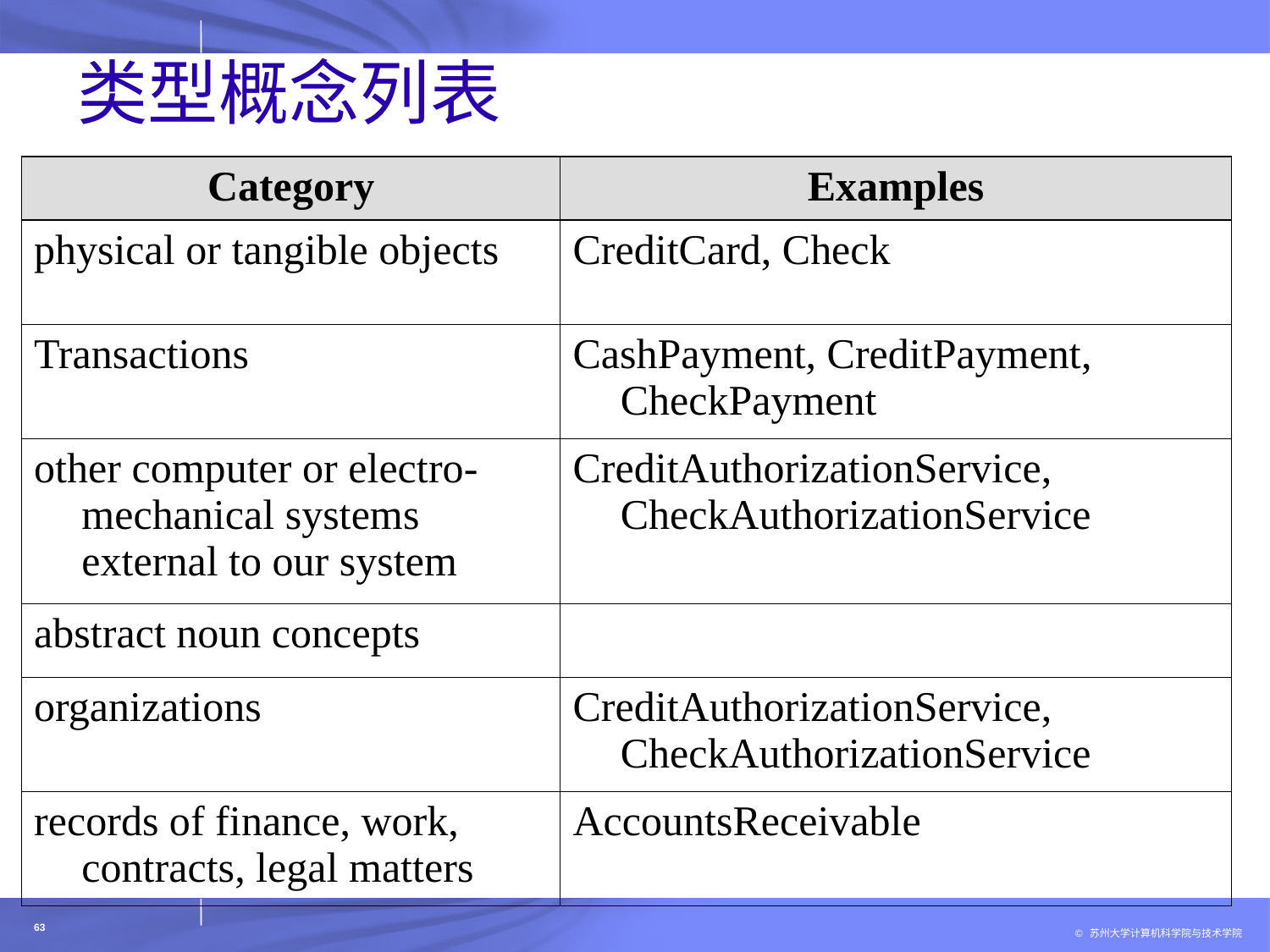

# 类型概念列表
| Category | Examples |
| --- | --- |
| physical or tangible objects | CreditCard, Check |
| Transactions | CashPayment, CreditPayment, CheckPayment |
| other computer or electro-mechanical systems external to our system | CreditAuthorizationService, CheckAuthorizationService |
| abstract noun concepts |  |
| organizations | CreditAuthorizationService, CheckAuthorizationService |
| records of finance, work, contracts, legal matters | AccountsReceivable |
63